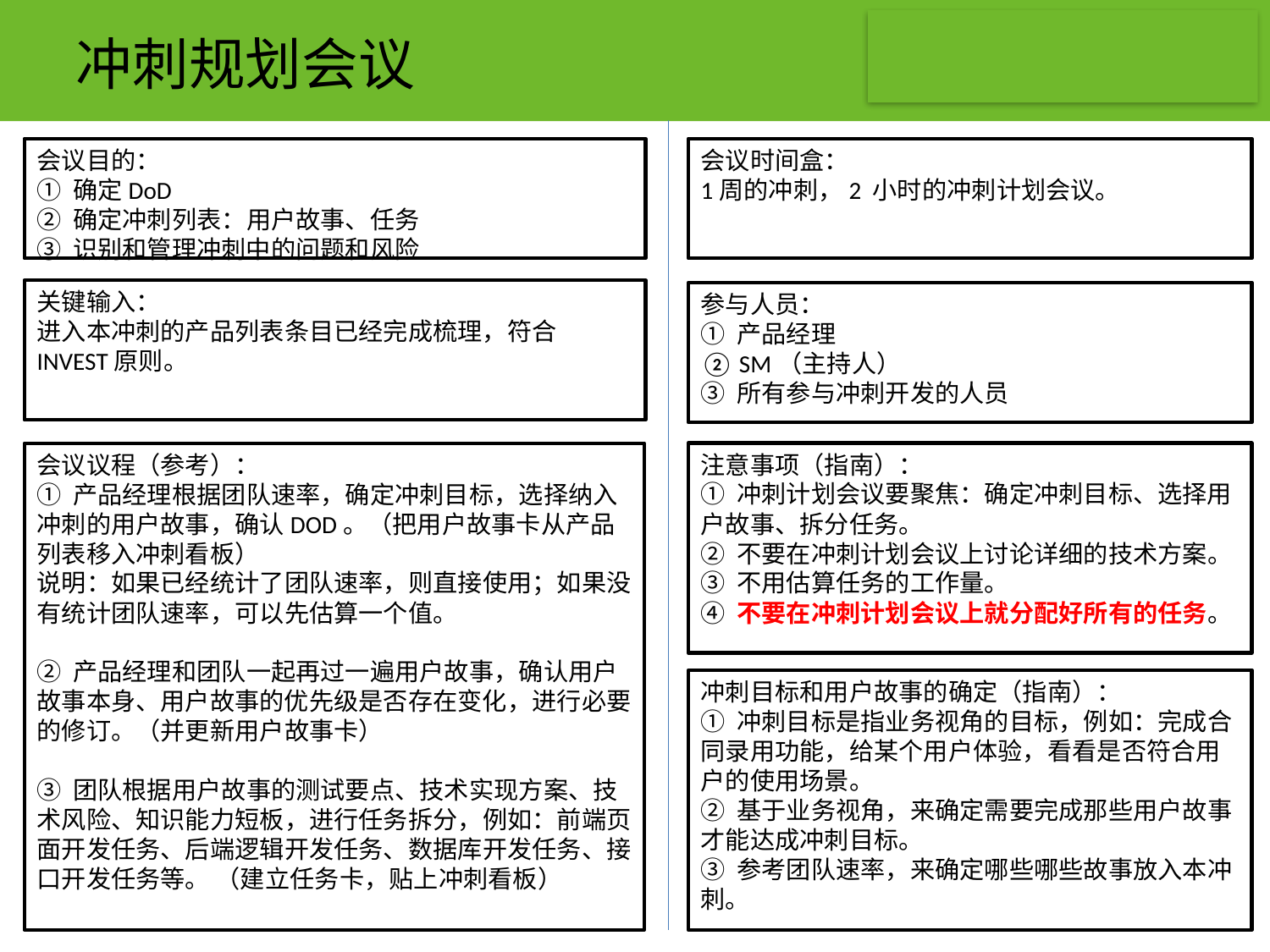

# 冲刺规划会议
会议目的：
① 确定DoD
② 确定冲刺列表：用户故事、任务
③ 识别和管理冲刺中的问题和风险
会议时间盒：
1周的冲刺，2 小时的冲刺计划会议。
关键输入：
进入本冲刺的产品列表条目已经完成梳理，符合INVEST原则。
参与人员：
① 产品经理
② SM（主持人）
③ 所有参与冲刺开发的人员
会议议程（参考）：
① 产品经理根据团队速率，确定冲刺目标，选择纳入冲刺的用户故事，确认DOD。（把用户故事卡从产品列表移入冲刺看板）
说明：如果已经统计了团队速率，则直接使用；如果没有统计团队速率，可以先估算一个值。

② 产品经理和团队一起再过一遍用户故事，确认用户故事本身、用户故事的优先级是否存在变化，进行必要的修订。（并更新用户故事卡）

③ 团队根据用户故事的测试要点、技术实现方案、技术风险、知识能力短板，进行任务拆分，例如：前端页面开发任务、后端逻辑开发任务、数据库开发任务、接口开发任务等。 （建立任务卡，贴上冲刺看板）

注意事项（指南）：
① 冲刺计划会议要聚焦：确定冲刺目标、选择用户故事、拆分任务。
② 不要在冲刺计划会议上讨论详细的技术方案。
③ 不用估算任务的工作量。
④ 不要在冲刺计划会议上就分配好所有的任务。
冲刺目标和用户故事的确定（指南）：
① 冲刺目标是指业务视角的目标，例如：完成合同录用功能，给某个用户体验，看看是否符合用户的使用场景。
② 基于业务视角，来确定需要完成那些用户故事才能达成冲刺目标。
③ 参考团队速率，来确定哪些哪些故事放入本冲刺。